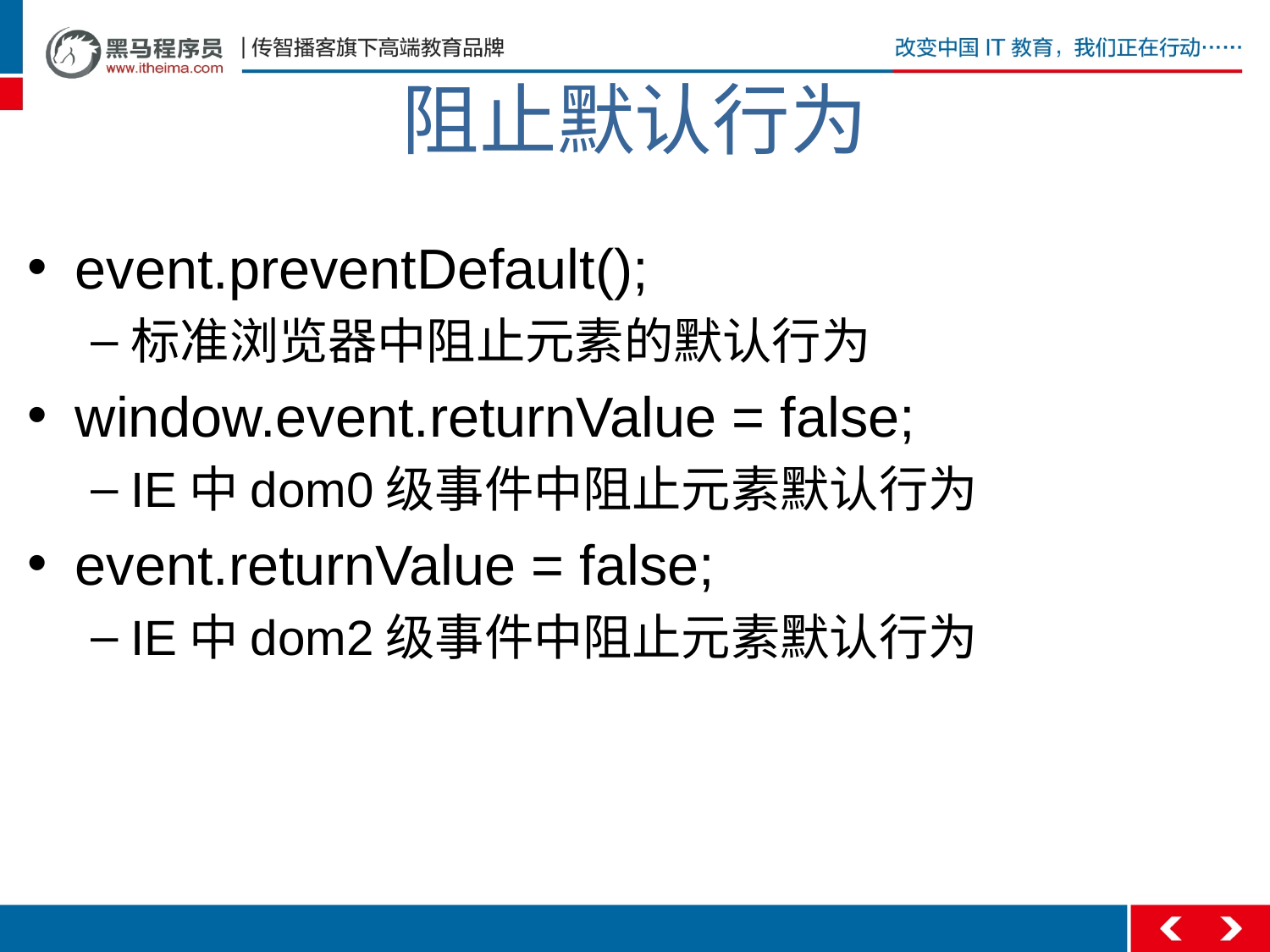

阻止默认行为
event.preventDefault();
标准浏览器中阻止元素的默认行为
window.event.returnValue = false;
IE中dom0级事件中阻止元素默认行为
event.returnValue = false;
IE中dom2级事件中阻止元素默认行为